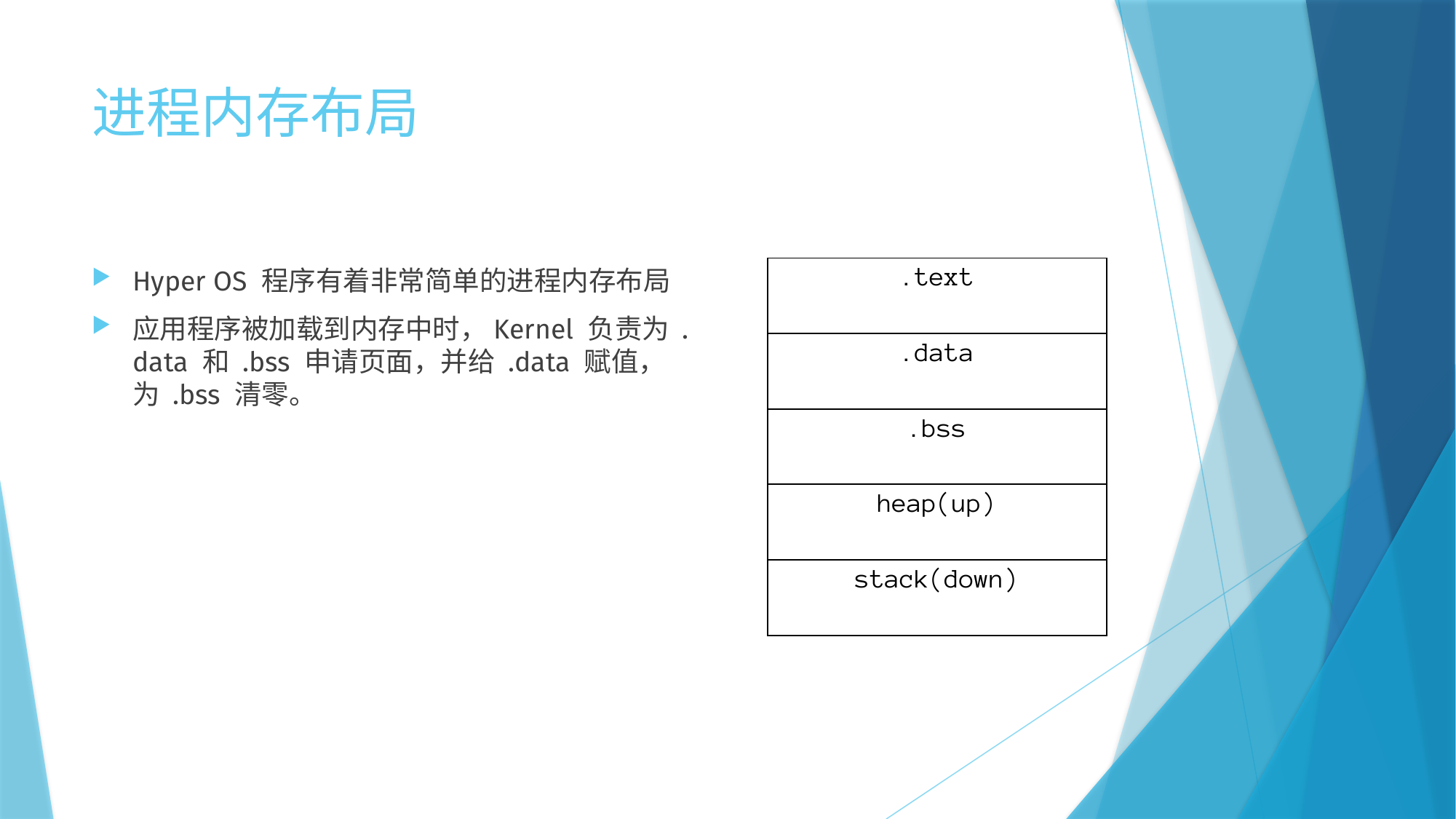

# 进程内存布局
Hyper OS 程序有着非常简单的进程内存布局
应用程序被加载到内存中时，Kernel 负责为 .data 和 .bss 申请页面，并给 .data 赋值，为 .bss 清零。

| .text |
| --- |
| .data |
| .bss |
| heap(up) |
| stack(down) |